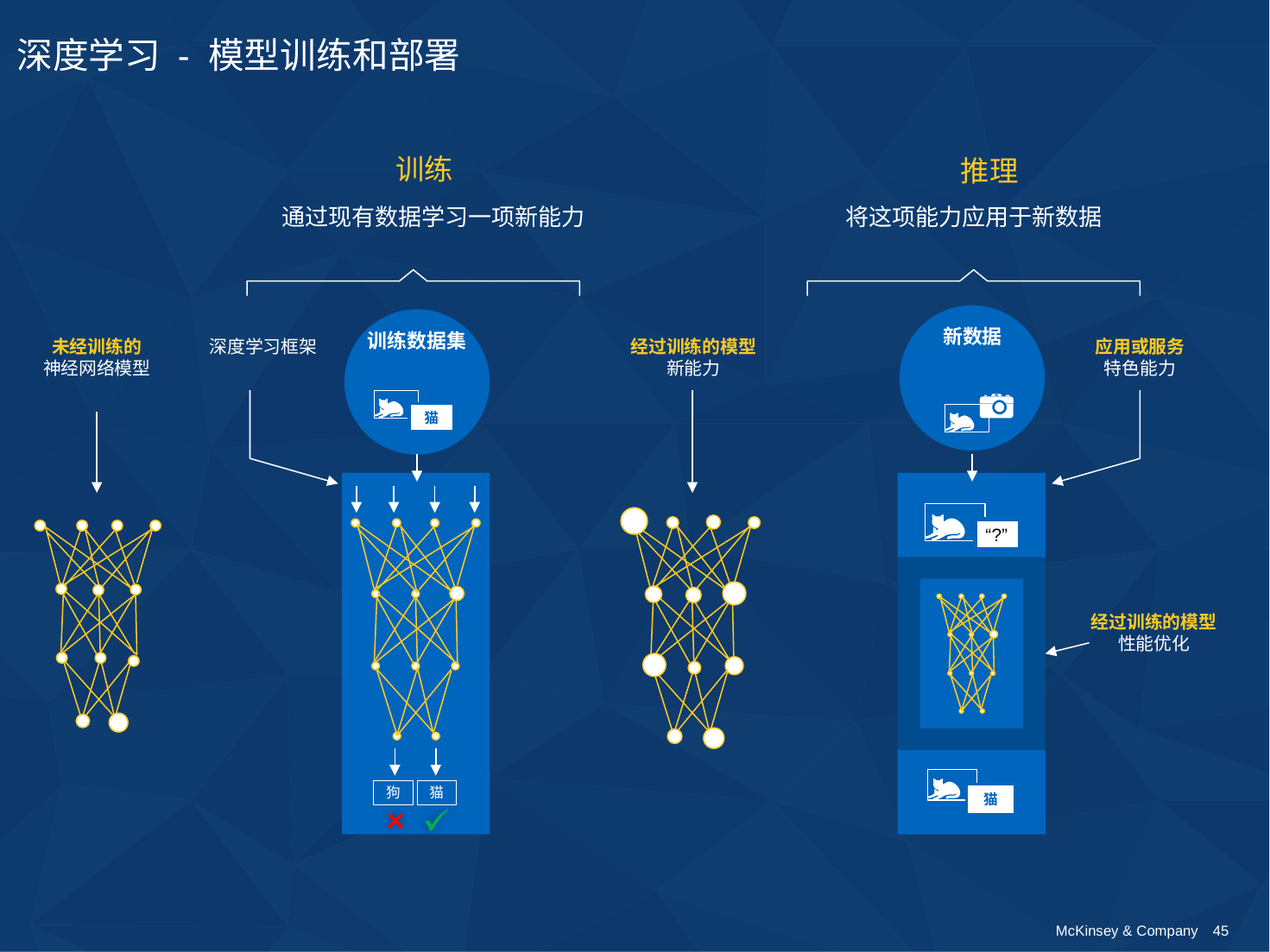

# 深度学习 - 模型训练和部署

训练
推理
通过现有数据学习一项新能力
将这项能力应用于新数据

新数据
训练数据集
未经训练的
神经网络模型
深度学习框架
经过训练的模型
新能力
应用或服务
特色能力

猫

“?”

经过训练的模型
性能优化

猫
狗
猫

McKinsey & Company
45